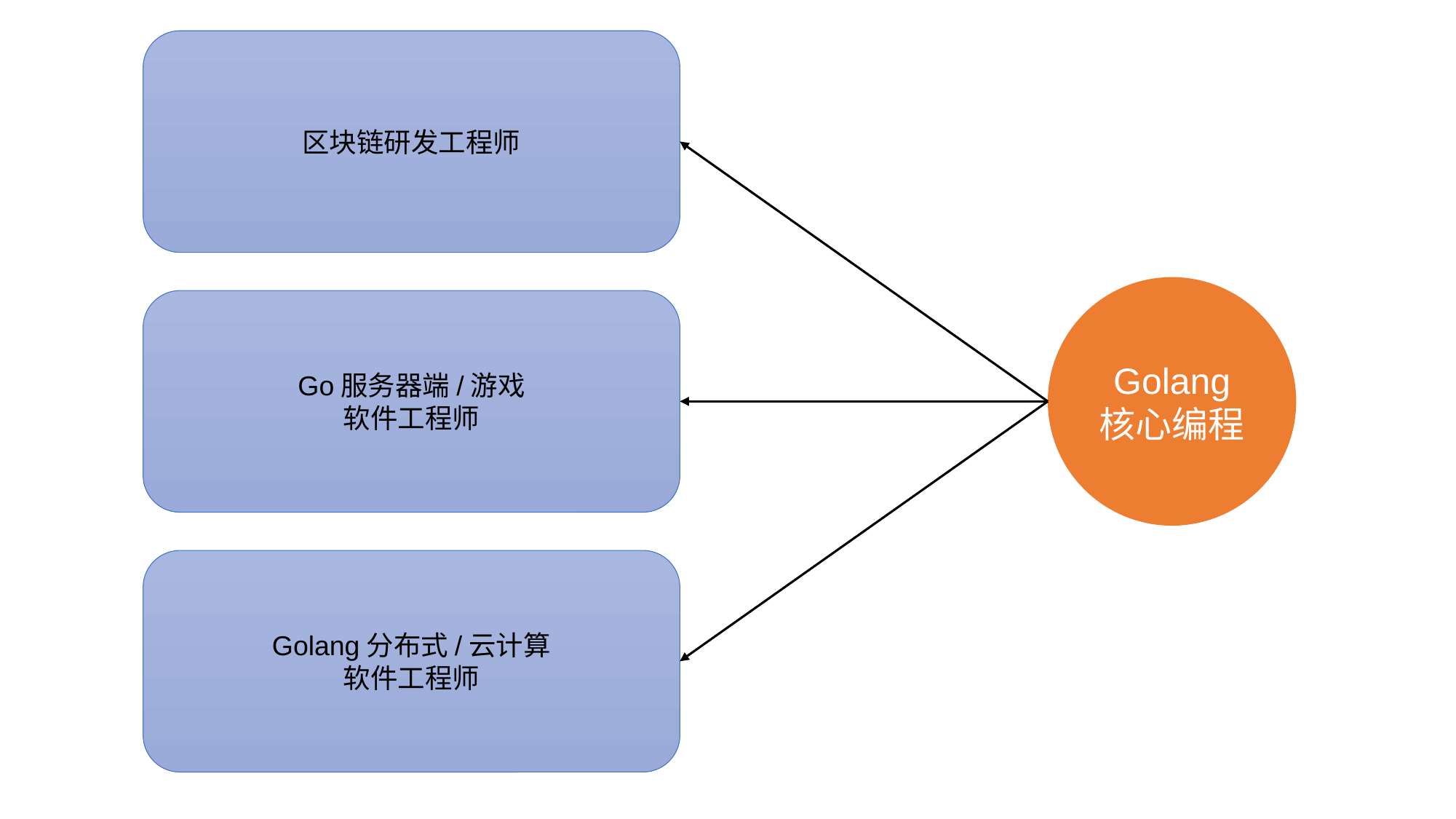

区块链研发工程师
Golang
核心编程
Go服务器端/游戏
软件工程师
Golang分布式/云计算
软件工程师